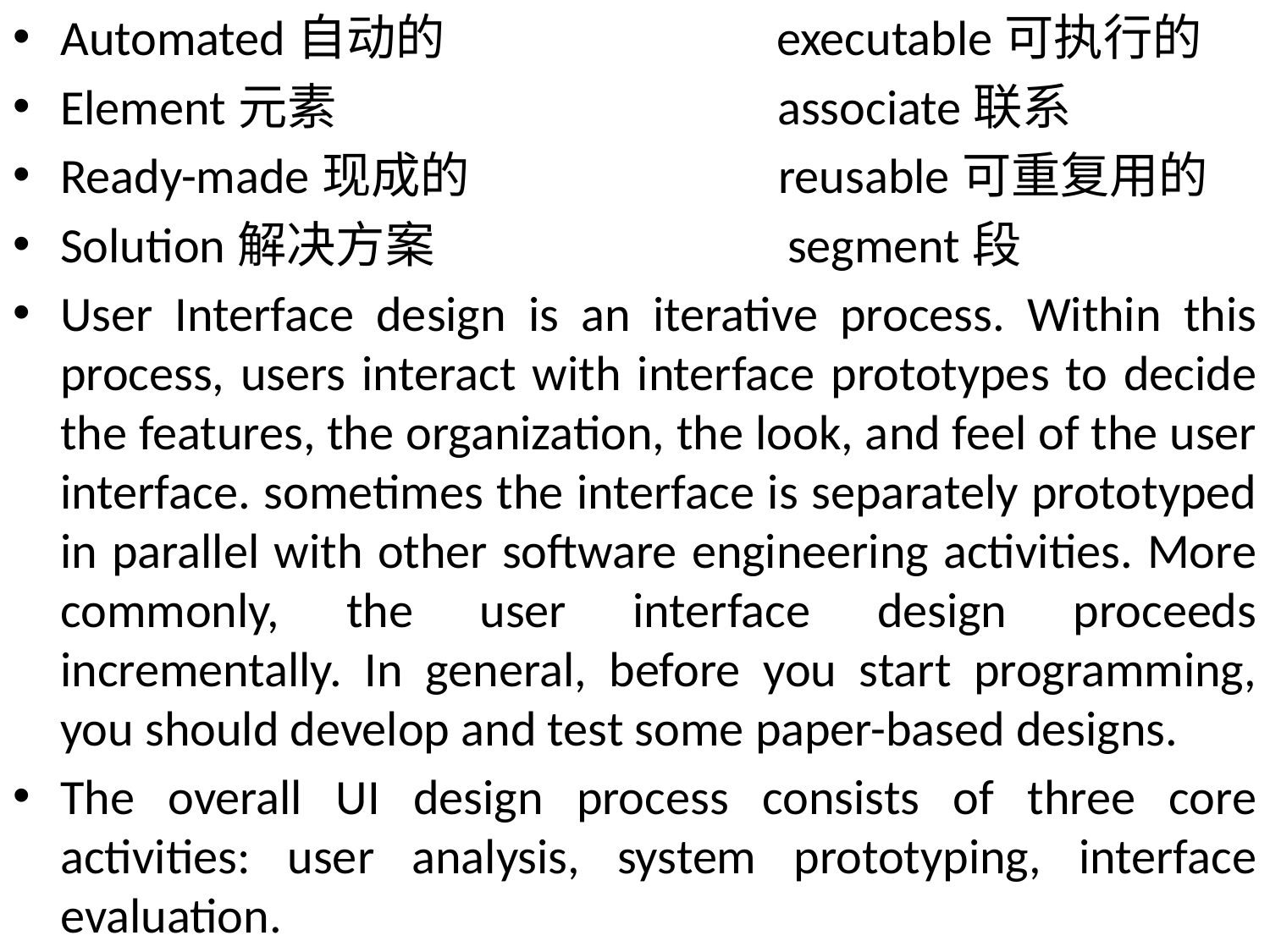

Automated自动的                             executable可执行的
Element元素                                       associate联系
Ready-made现成的                           reusable可重复用的
Solution解决方案                               segment段
User Interface design is an iterative process. Within this process, users interact with interface prototypes to decide the features, the organization, the look, and feel of the user interface. sometimes the interface is separately prototyped in parallel with other software engineering activities. More commonly, the user interface design proceeds incrementally. In general, before you start programming, you should develop and test some paper-based designs.
The overall UI design process consists of three core activities: user analysis, system prototyping, interface evaluation.